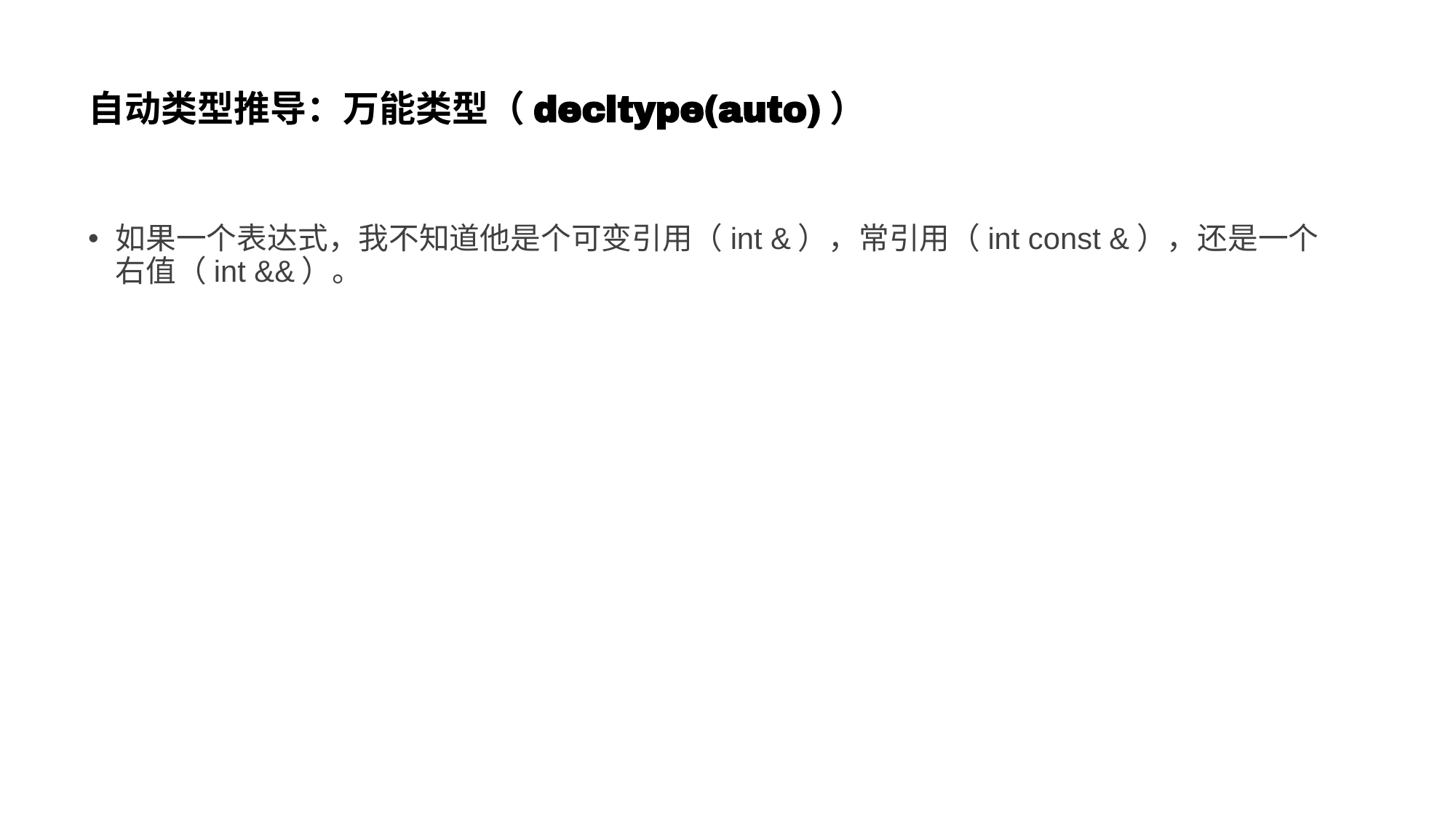

# 自动类型推导：万能类型（decltype(auto)）
如果一个表达式，我不知道他是个可变引用（int &），常引用（int const &），还是一个右值（int &&）。